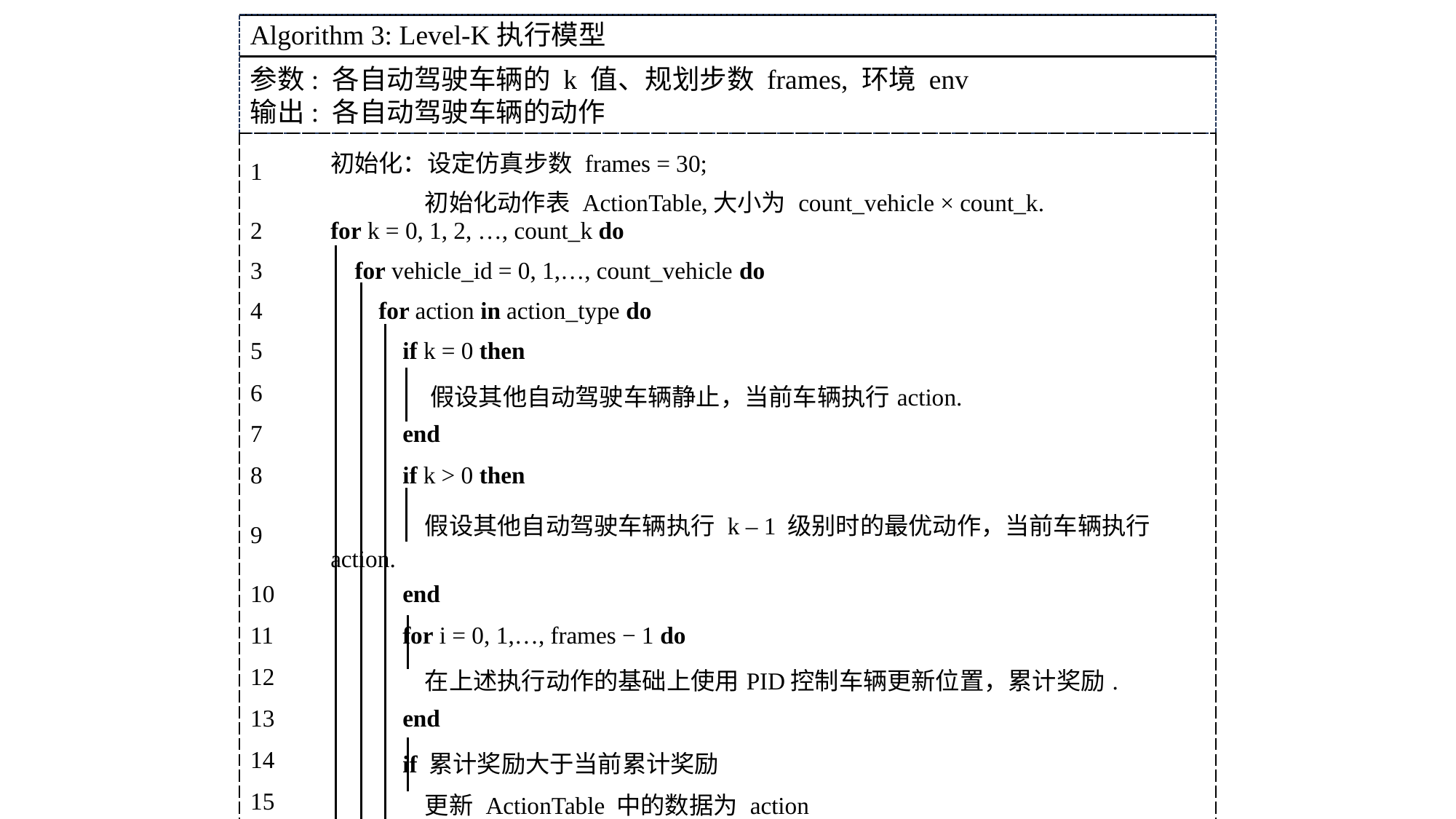

Algorithm 3: Level-K执行模型

参数: 各自动驾驶车辆的 k 值、规划步数 frames, 环境 env
输出: 各自动驾驶车辆的动作
| 1 | 初始化：设定仿真步数 frames = 30; 初始化动作表 ActionTable,大小为 count\_vehicle × count\_k. |
| --- | --- |
| 2 | for k = 0, 1, 2, …, count\_k do |
| 3 | for vehicle\_id = 0, 1,…, count\_vehicle do |
| 4 | for action in action\_type do |
| 5 | if k = 0 then |
| 6 | 假设其他自动驾驶车辆静止，当前车辆执行action. |
| 7 | end |
| 8 | if k > 0 then |
| 9 | 假设其他自动驾驶车辆执行 k – 1 级别时的最优动作，当前车辆执行action. |
| 10 | end |
| 11 | for i = 0, 1,…, frames − 1 do |
| 12 | 在上述执行动作的基础上使用PID控制车辆更新位置，累计奖励. |
| 13 | end |
| 14 | if 累计奖励大于当前累计奖励 |
| 15 | 更新 ActionTable 中的数据为 action |
| 16 | end |
| 17 | end |
| 18 | end |
| 19 | end |